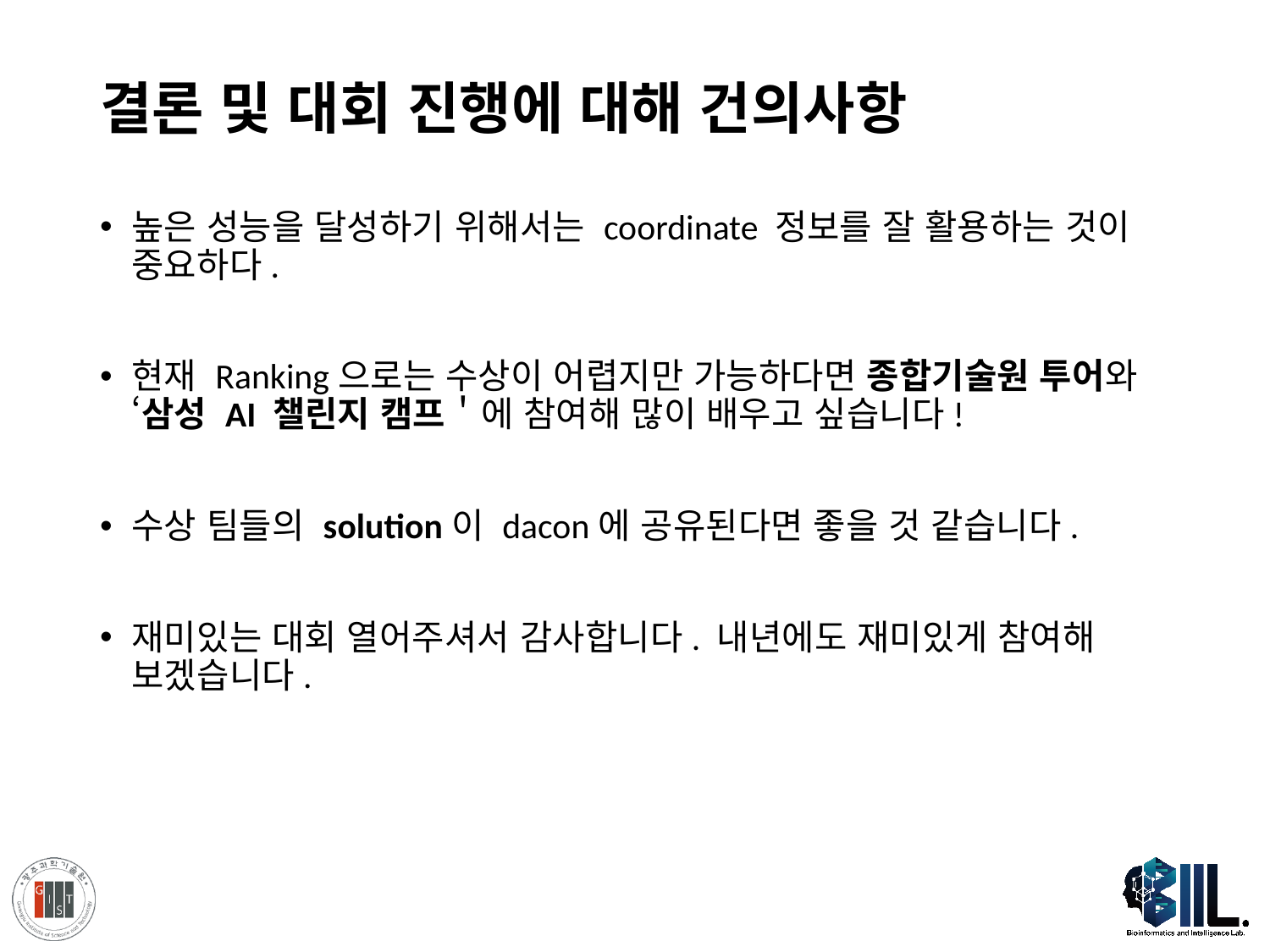

# 결론 및 대회 진행에 대해 건의사항
높은 성능을 달성하기 위해서는 coordinate 정보를 잘 활용하는 것이 중요하다.

현재 Ranking으로는 수상이 어렵지만 가능하다면 종합기술원 투어와 ‘삼성 AI 챌린지 캠프＇에 참여해 많이 배우고 싶습니다!

수상 팀들의 solution이 dacon에 공유된다면 좋을 것 같습니다.

재미있는 대회 열어주셔서 감사합니다. 내년에도 재미있게 참여해 보겠습니다.
10